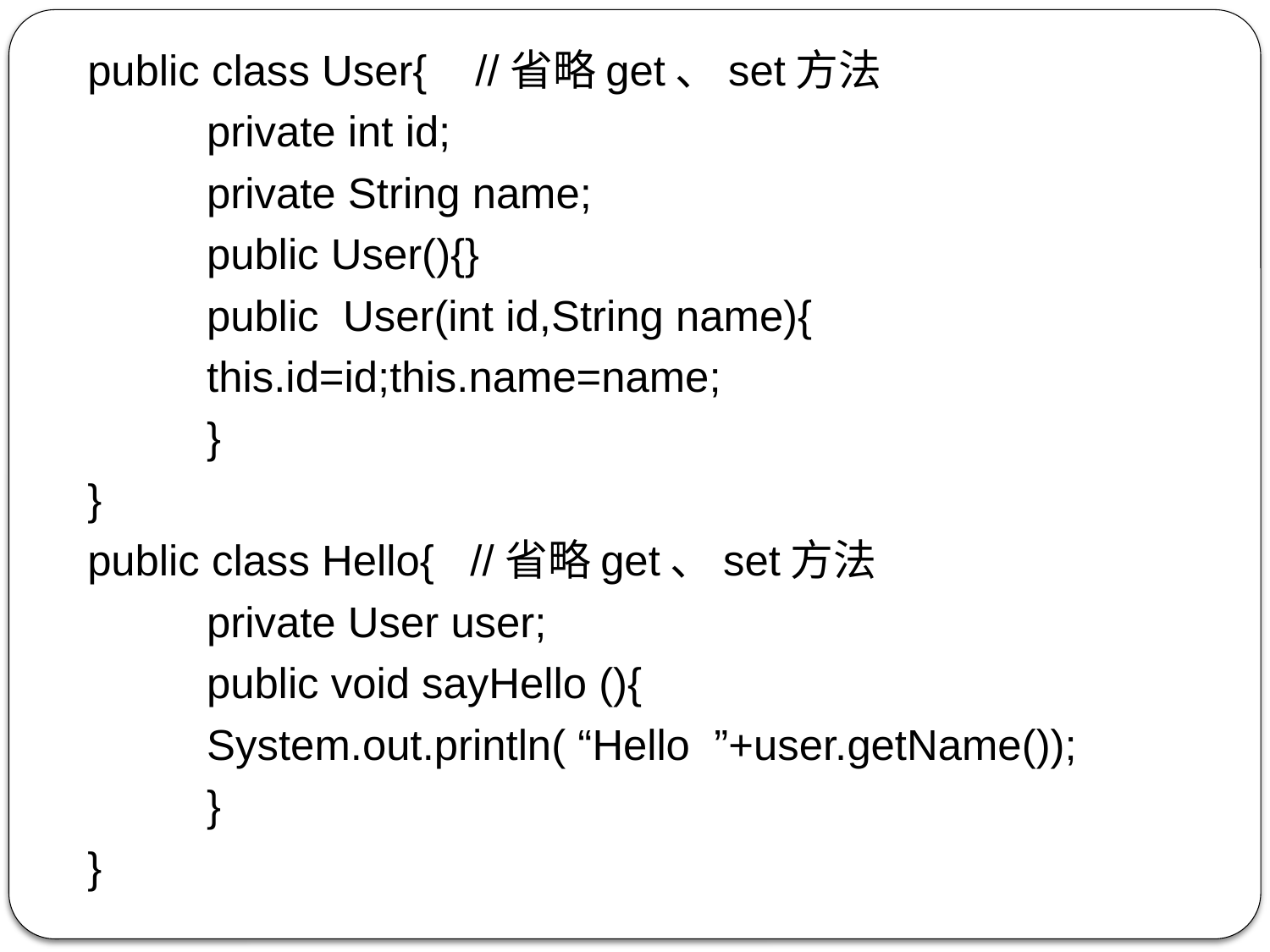

public class User{    //省略get、set方法
	private int id;
	private String name;
	public User(){}
	public  User(int id,String name){
		this.id=id;this.name=name;
	}
}
public class Hello{   //省略get、set方法
	private User user;
 	public void sayHello (){
		System.out.println( “Hello  ”+user.getName());
	}
}